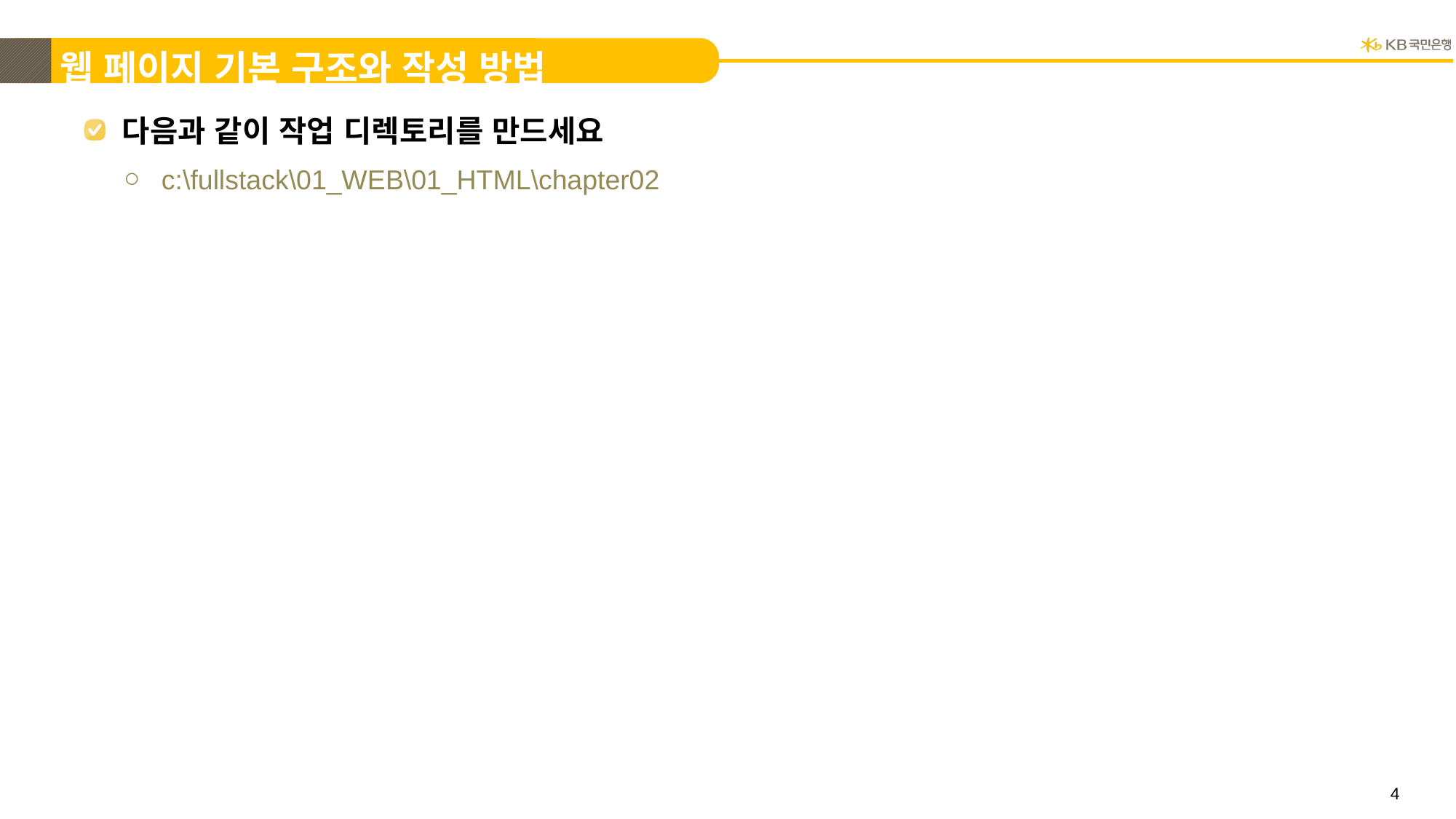

# 웹 페이지 기본 구조와 작성 방법
다음과 같이 작업 디렉토리를 만드세요
c:\fullstack\01_WEB\01_HTML\chapter02